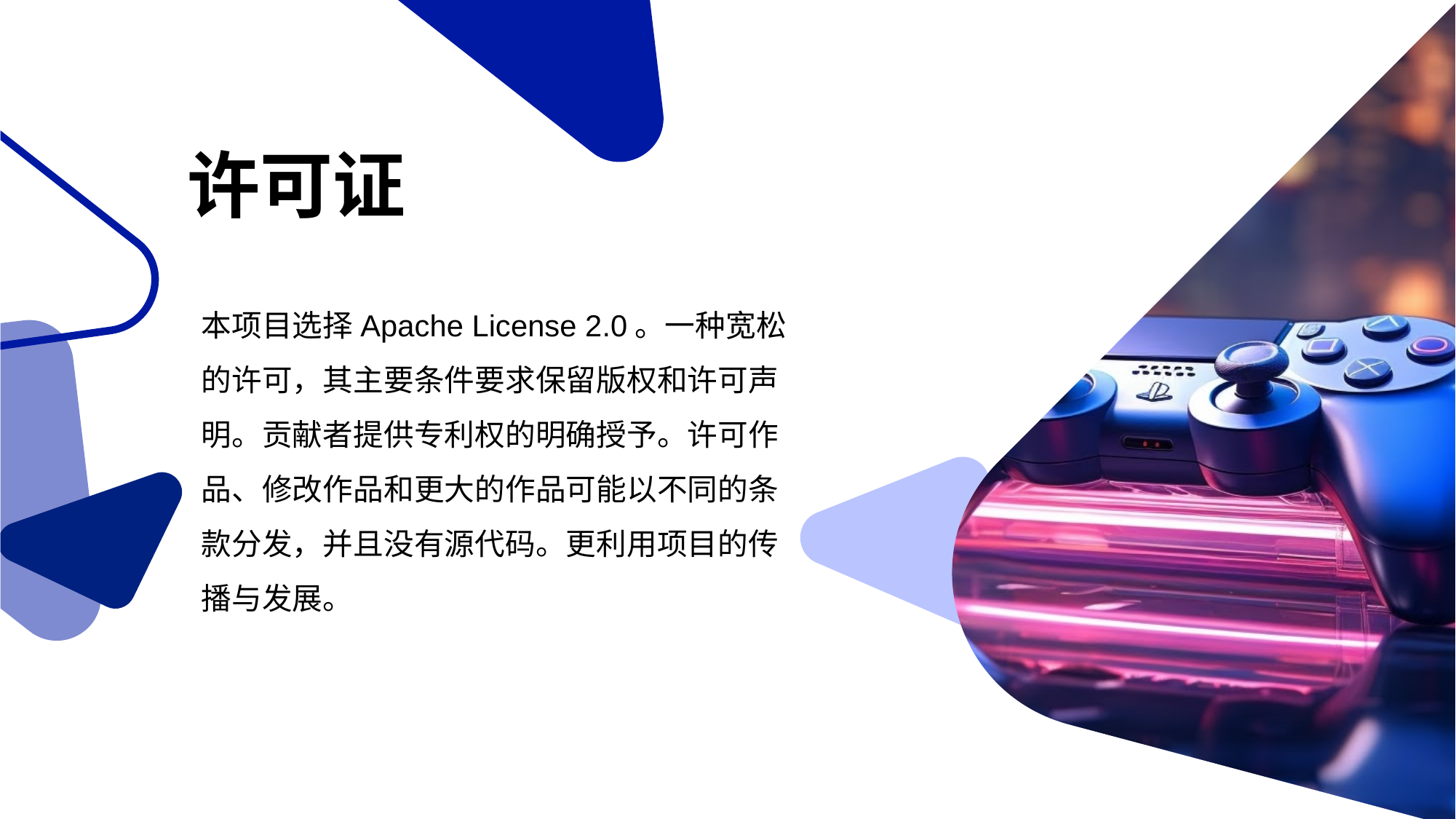

# 许可证
本项目选择Apache License 2.0。一种宽松的许可，其主要条件要求保留版权和许可声明。贡献者提供专利权的明确授予。许可作品、修改作品和更大的作品可能以不同的条款分发，并且没有源代码。更利用项目的传播与发展。